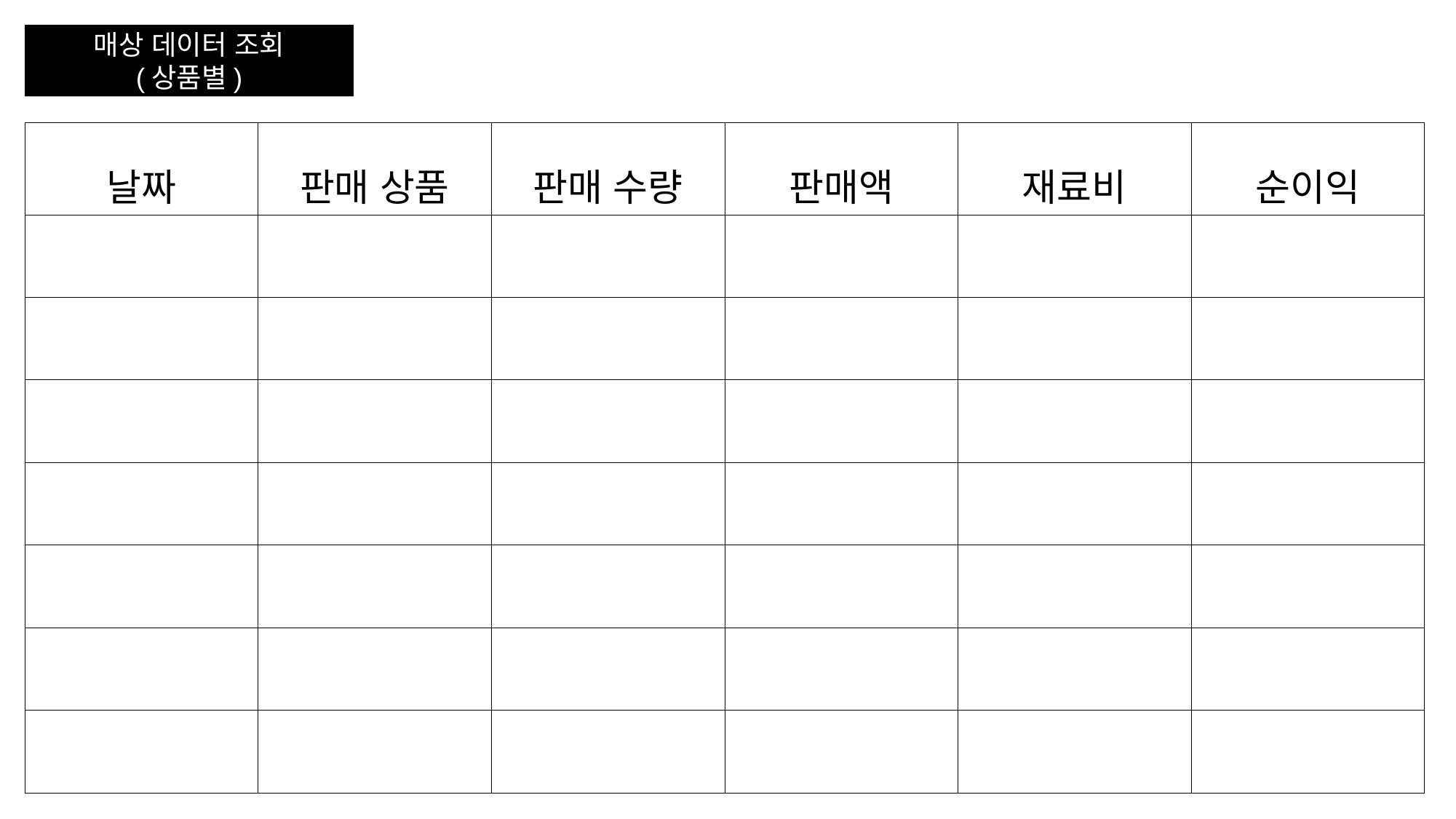

매상 데이터 조회
(상품별)
| 날짜 | 판매 상품 | 판매 수량 | 판매액 | 재료비 | 순이익 |
| --- | --- | --- | --- | --- | --- |
|  |  |  |  |  |  |
|  |  |  |  |  |  |
|  |  |  |  |  |  |
|  |  |  |  |  |  |
|  |  |  |  |  |  |
|  |  |  |  |  |  |
|  |  |  |  |  |  |